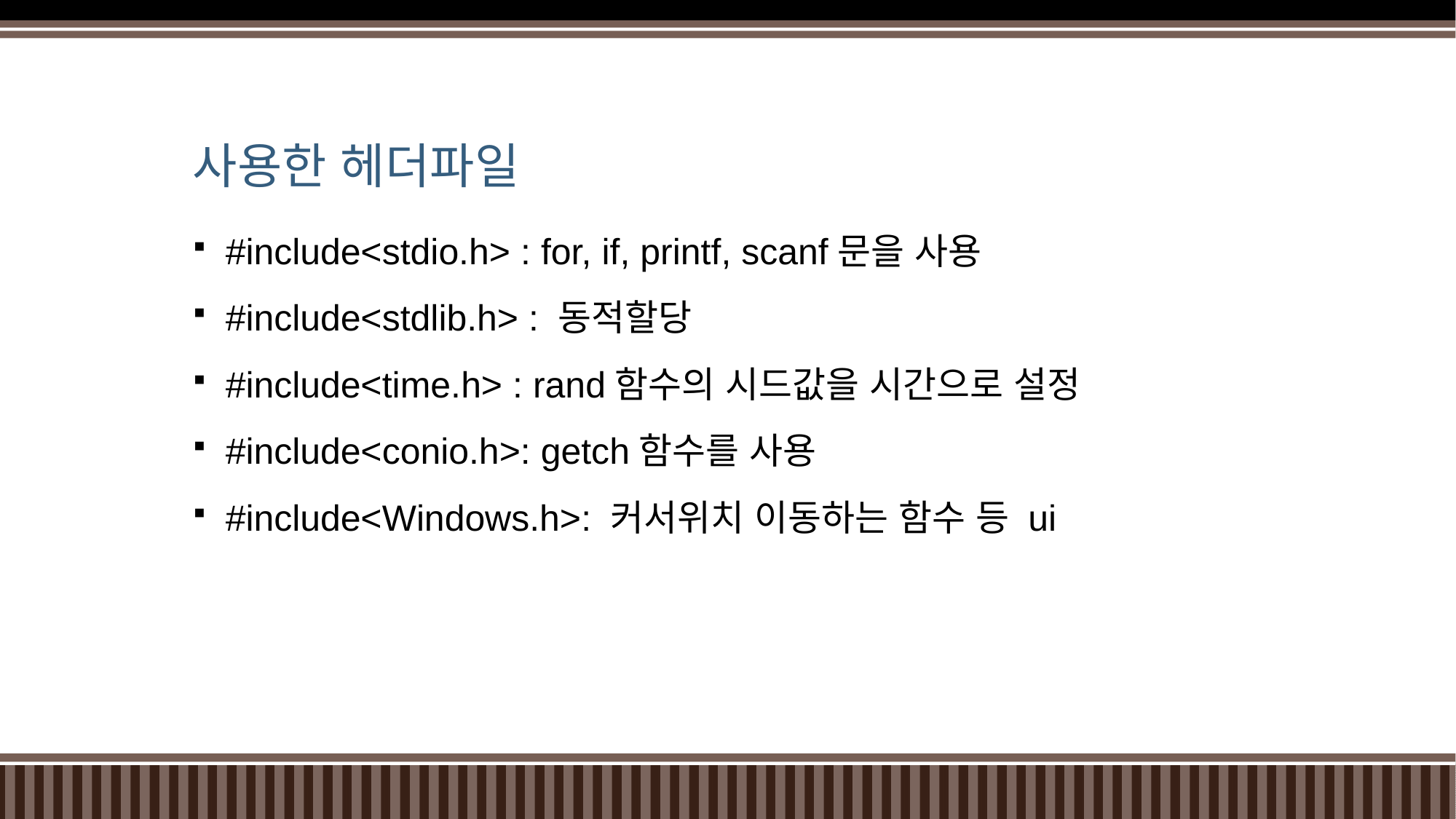

# 사용한 헤더파일
#include<stdio.h> : for, if, printf, scanf문을 사용
#include<stdlib.h> : 동적할당
#include<time.h> : rand함수의 시드값을 시간으로 설정
#include<conio.h>: getch함수를 사용
#include<Windows.h>: 커서위치 이동하는 함수 등 ui